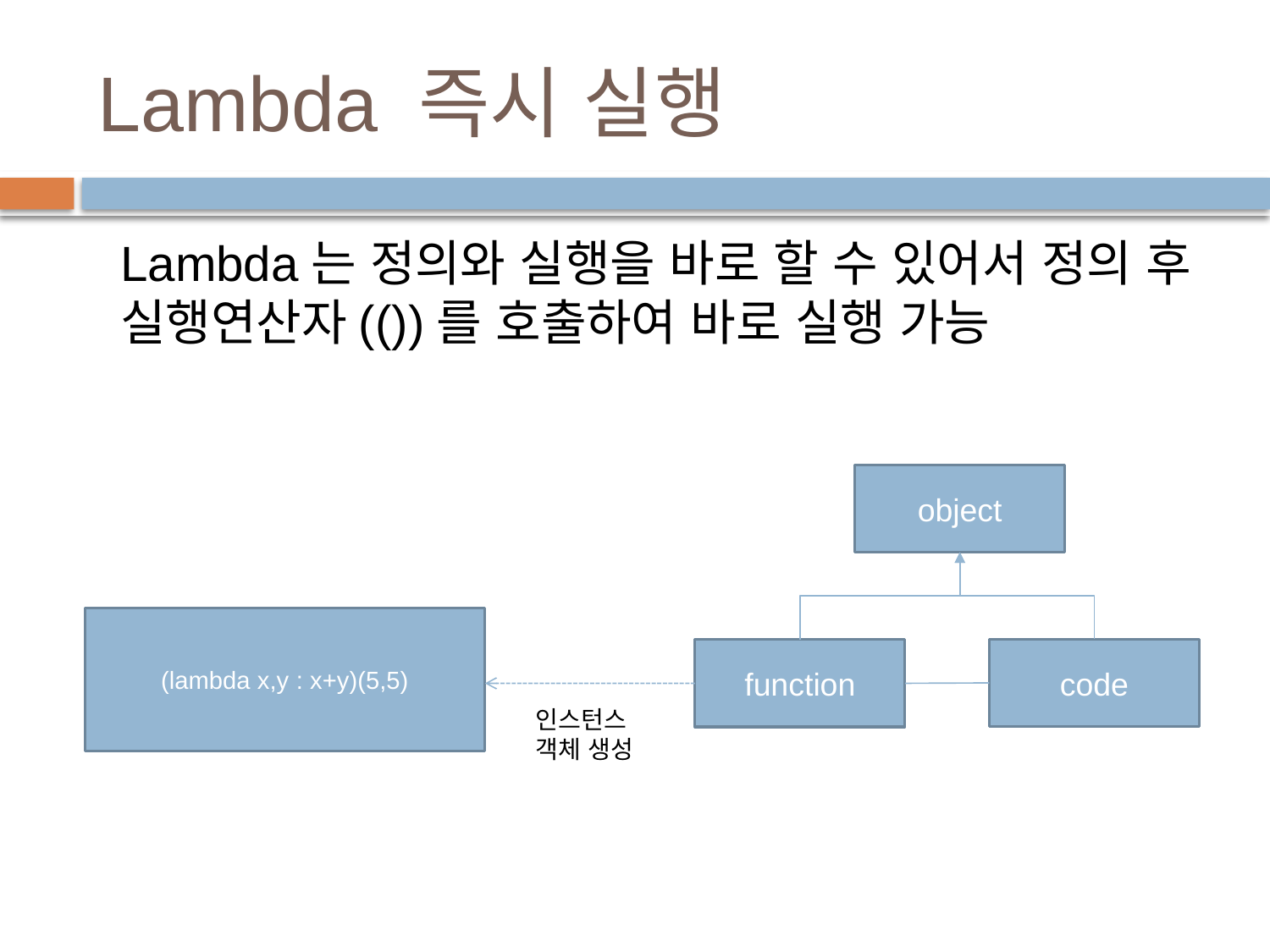

# Lambda 즉시 실행
Lambda는 정의와 실행을 바로 할 수 있어서 정의 후 실행연산자(())를 호출하여 바로 실행 가능
object
(lambda x,y : x+y)(5,5)
code
function
인스턴스
객체 생성